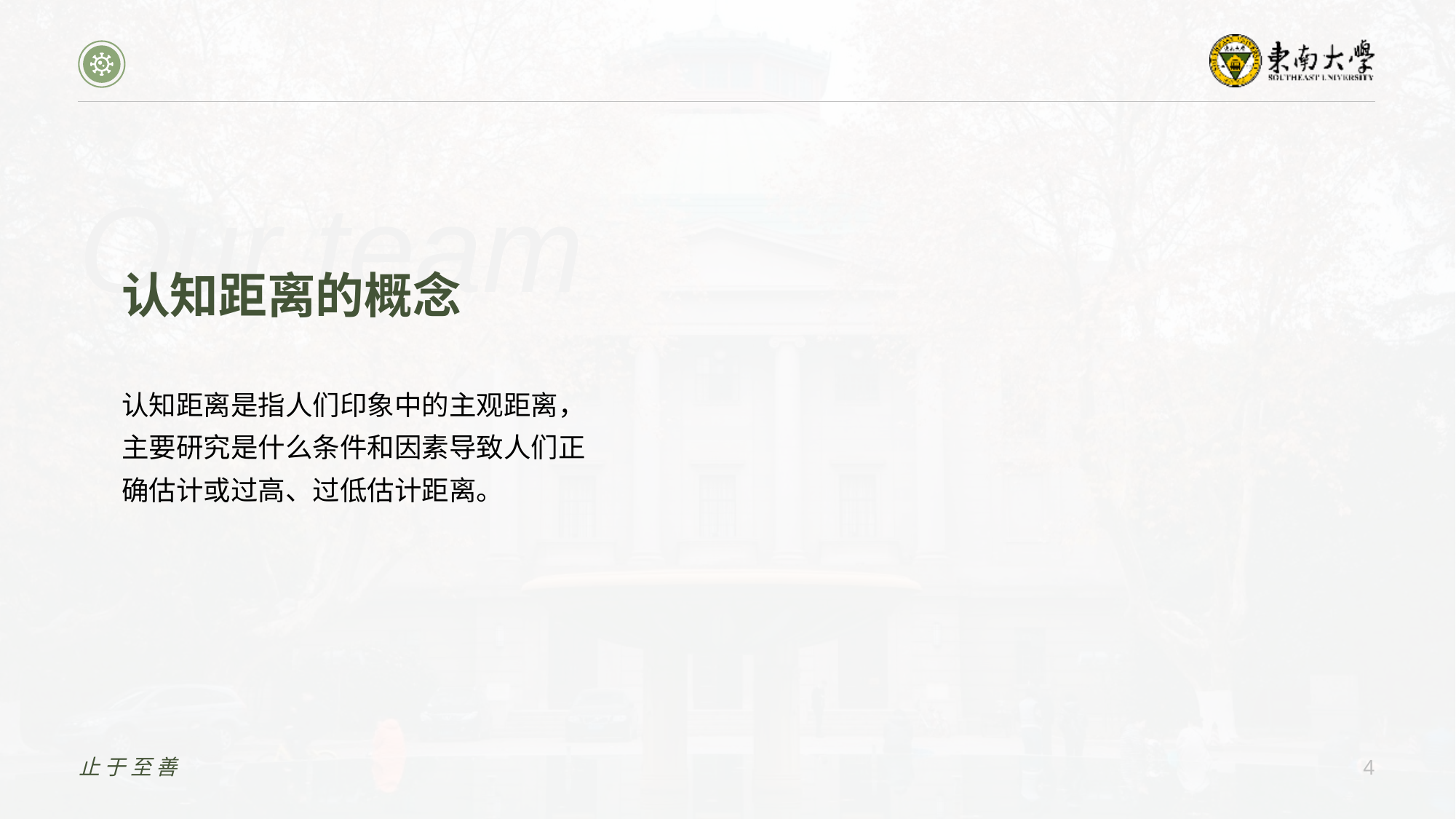

认知距离的概念
认知距离是指人们印象中的主观距离，主要研究是什么条件和因素导致人们正确估计或过高、过低估计距离。
止于至善
4